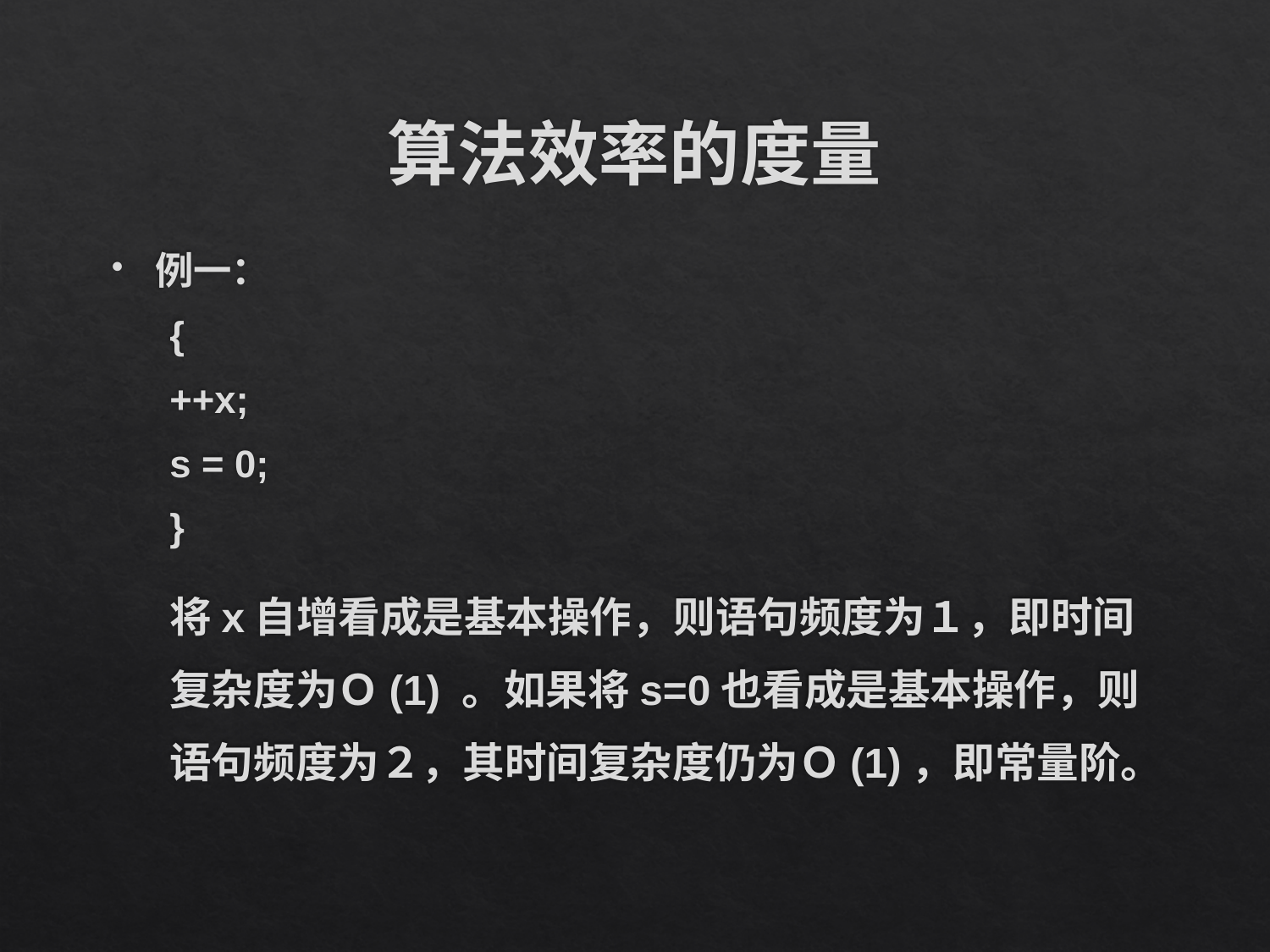

# 算法效率的度量
例一：
{
		++x;
		s = 0;
}
		将x自增看成是基本操作，则语句频度为１，即时间复杂度为Ｏ(1) 。如果将s=0也看成是基本操作，则语句频度为２，其时间复杂度仍为Ｏ(1)，即常量阶。